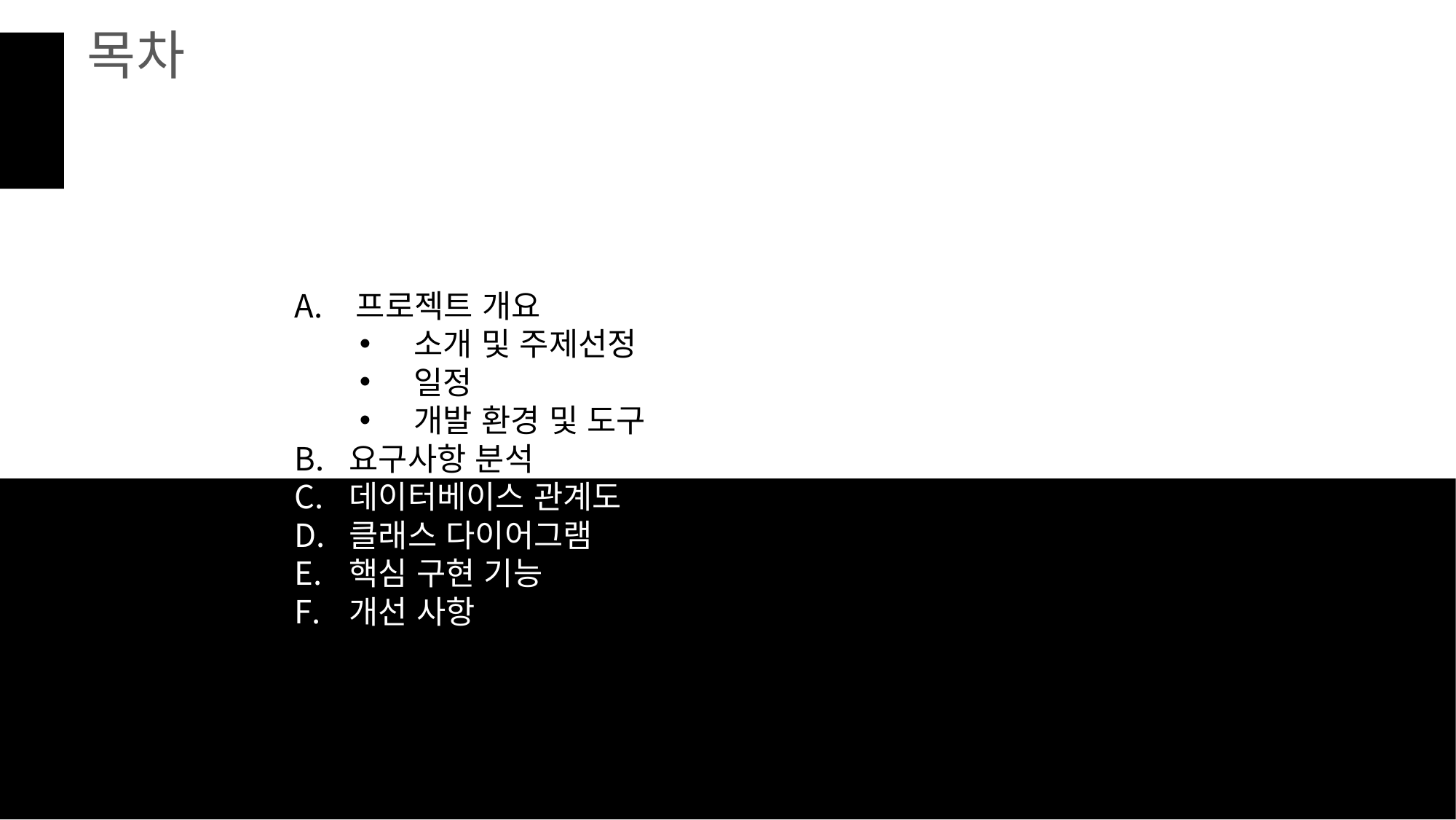

목차

프로젝트 개요
소개 및 주제선정
일정
개발 환경 및 도구
요구사항 분석
데이터베이스 관계도
클래스 다이어그램
핵심 구현 기능
개선 사항